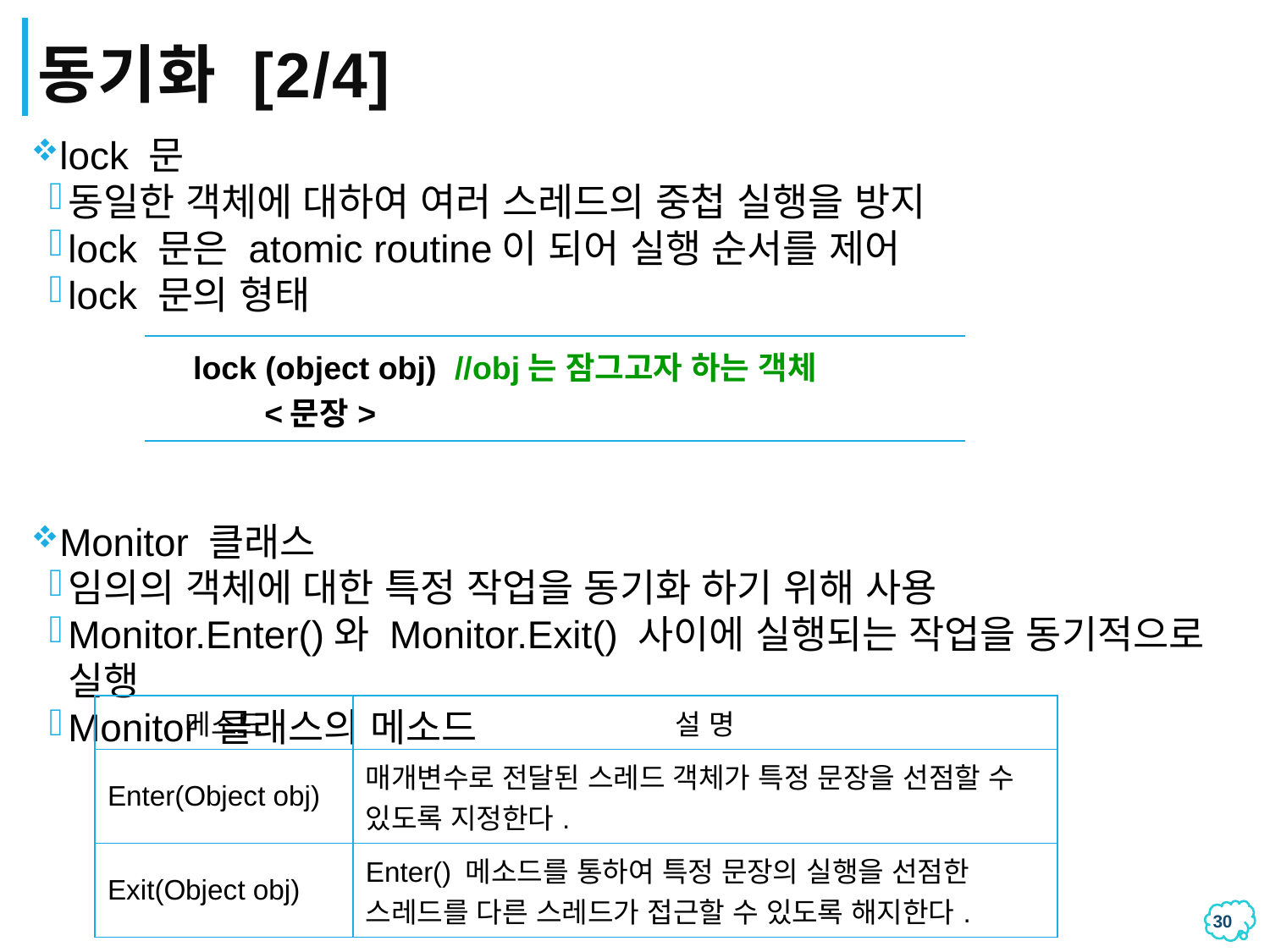

# 동기화 [2/4]
lock 문
동일한 객체에 대하여 여러 스레드의 중첩 실행을 방지
lock 문은 atomic routine이 되어 실행 순서를 제어
lock 문의 형태

Monitor 클래스
임의의 객체에 대한 특정 작업을 동기화 하기 위해 사용
Monitor.Enter()와 Monitor.Exit() 사이에 실행되는 작업을 동기적으로 실행
Monitor 클래스의 메소드

| lock (object obj) //obj는 잠그고자 하는 객체             <문장> |
| --- |
| 메소드 | 설 명 |
| --- | --- |
| Enter(Object obj) | 매개변수로 전달된 스레드 객체가 특정 문장을 선점할 수 있도록 지정한다. |
| Exit(Object obj) | Enter() 메소드를 통하여 특정 문장의 실행을 선점한 스레드를 다른 스레드가 접근할 수 있도록 해지한다. |
30